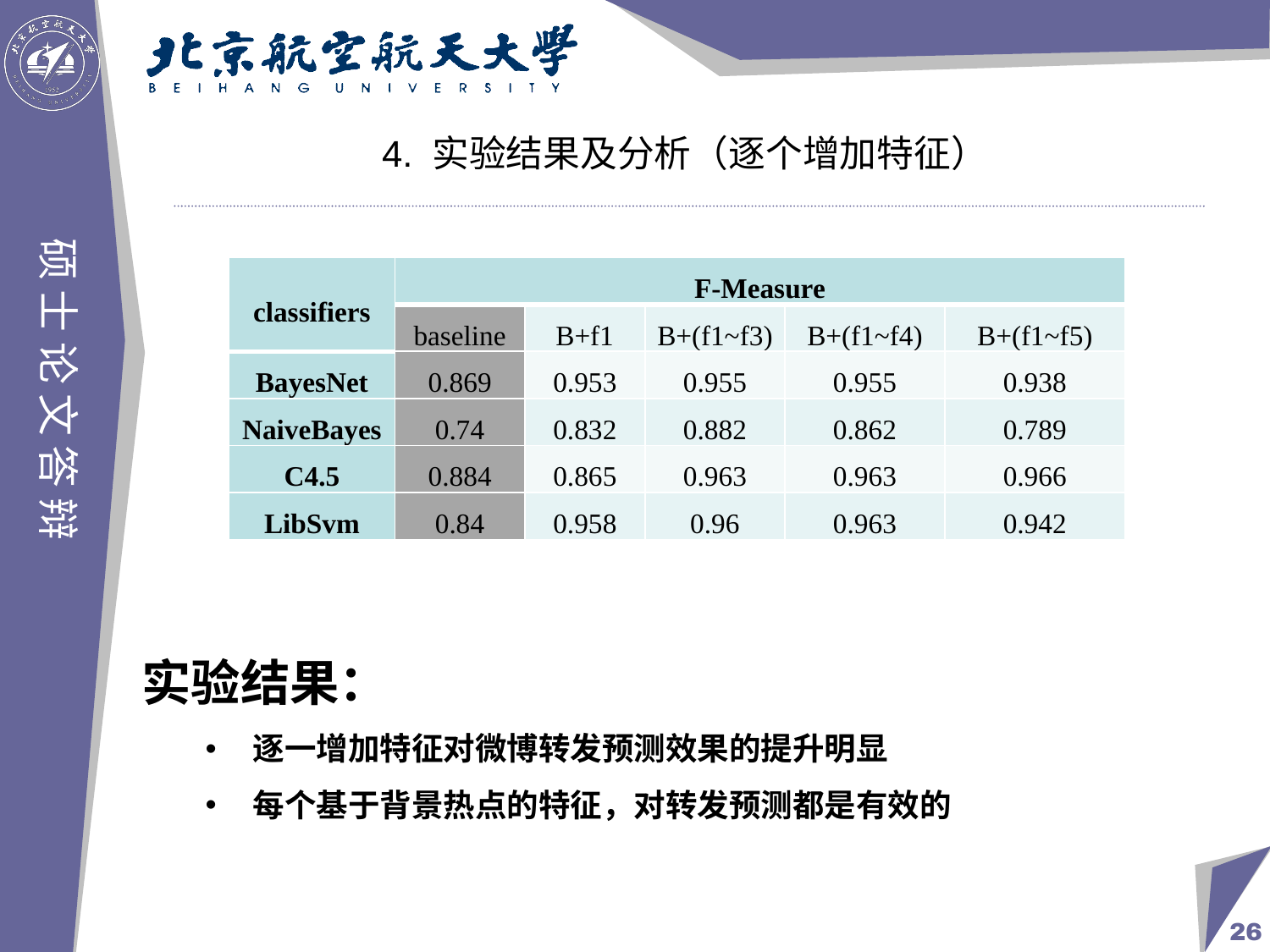

# 4. 实验结果及分析（逐个增加特征）
| classifiers | F-Measure |  |  |  |  |
| --- | --- | --- | --- | --- | --- |
|  | baseline | B+f1 | B+(f1~f3) | B+(f1~f4) | B+(f1~f5) |
| BayesNet | 0.869 | 0.953 | 0.955 | 0.955 | 0.938 |
| NaiveBayes | 0.74 | 0.832 | 0.882 | 0.862 | 0.789 |
| C4.5 | 0.884 | 0.865 | 0.963 | 0.963 | 0.966 |
| LibSvm | 0.84 | 0.958 | 0.96 | 0.963 | 0.942 |
实验结果：
逐一增加特征对微博转发预测效果的提升明显
每个基于背景热点的特征，对转发预测都是有效的
26